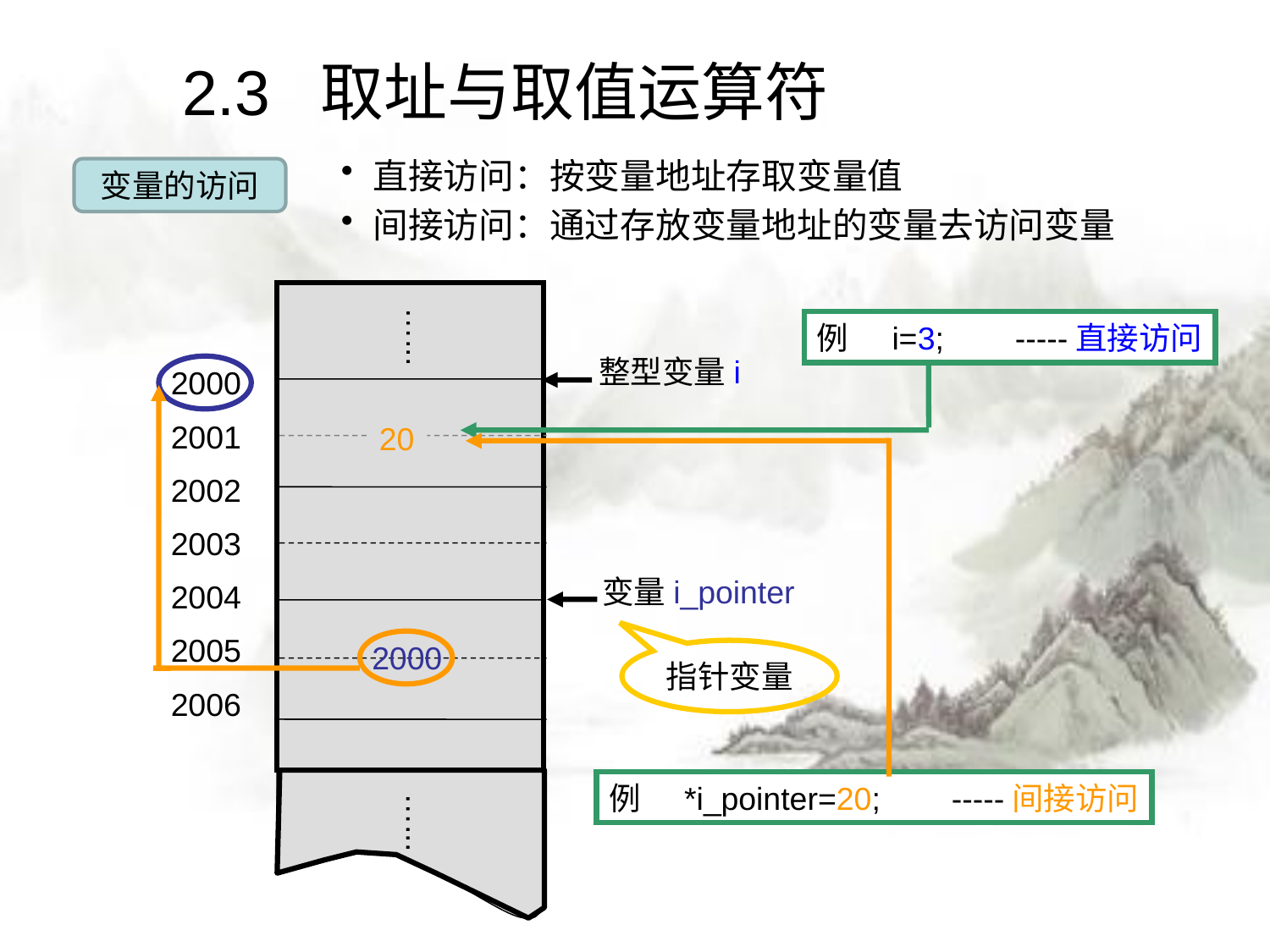

# 2.3  取址与取值运算符
直接访问：按变量地址存取变量值
间接访问：通过存放变量地址的变量去访问变量
变量的访问

…...
整型变量i
2000

2001
11

2002

2003

变量i_pointer
2004

2005

2006

…...

指针变量
2000
例     i=3;        -----直接访问

3
20

例     *i_pointer=20;        -----间接访问